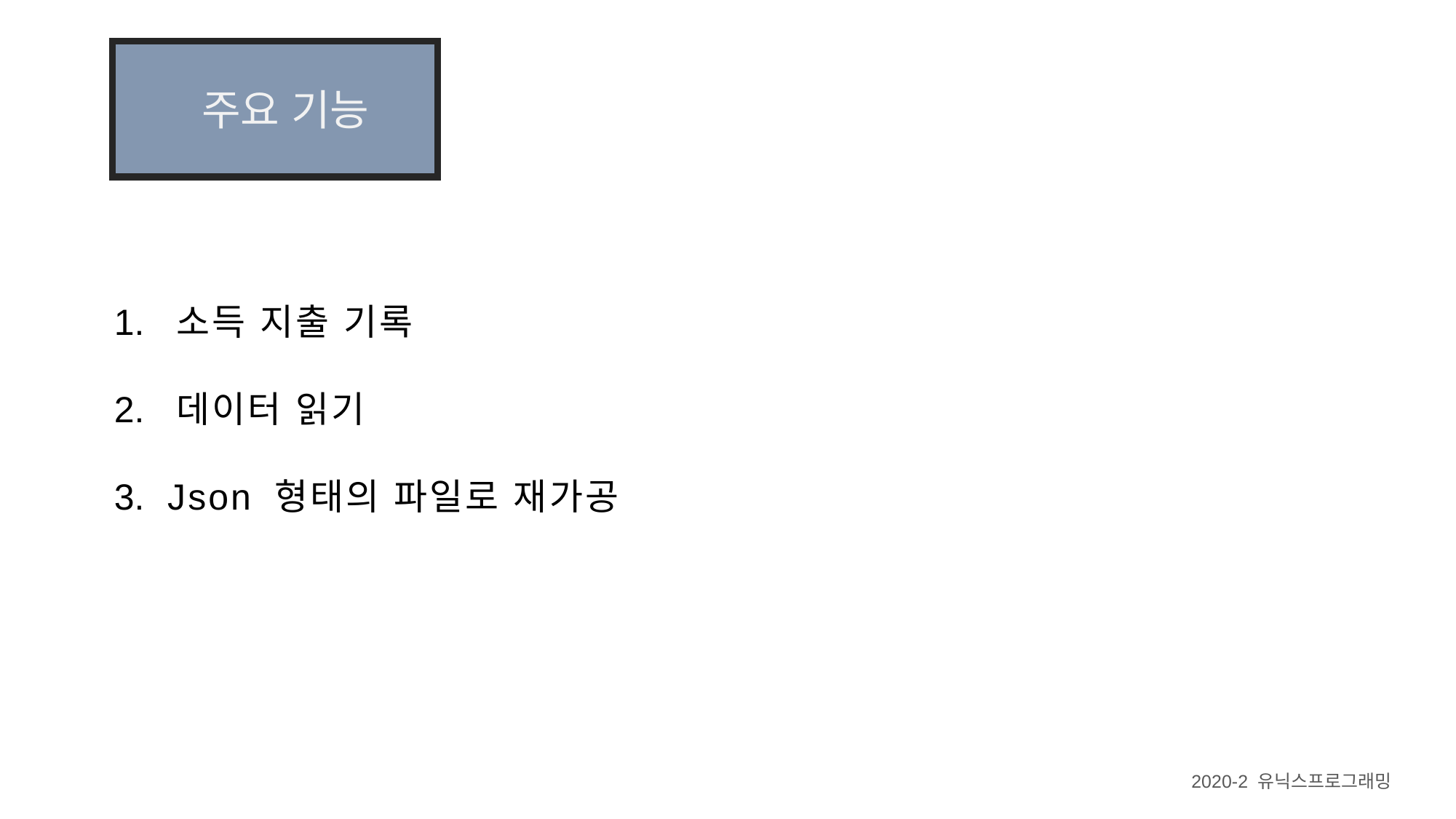

주요 기능
 소득 지출 기록

 데이터 읽기

 Json 형태의 파일로 재가공
2020-2 유닉스프로그래밍